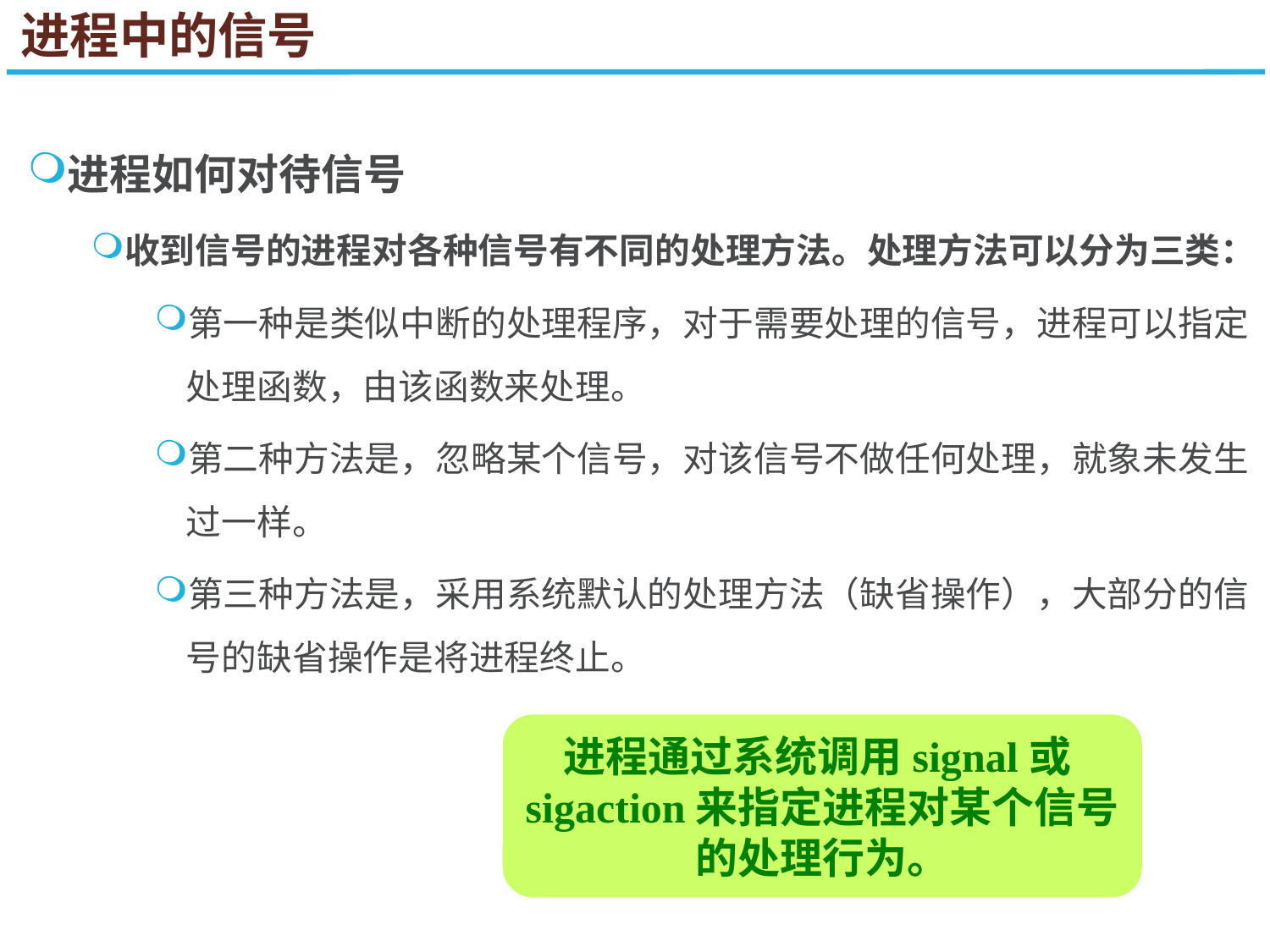

进程中的信号
进程如何对待信号
收到信号的进程对各种信号有不同的处理方法。处理方法可以分为三类：
第一种是类似中断的处理程序，对于需要处理的信号，进程可以指定处理函数，由该函数来处理。
第二种方法是，忽略某个信号，对该信号不做任何处理，就象未发生过一样。
第三种方法是，采用系统默认的处理方法（缺省操作），大部分的信号的缺省操作是将进程终止。
进程通过系统调用signal或sigaction来指定进程对某个信号的处理行为。